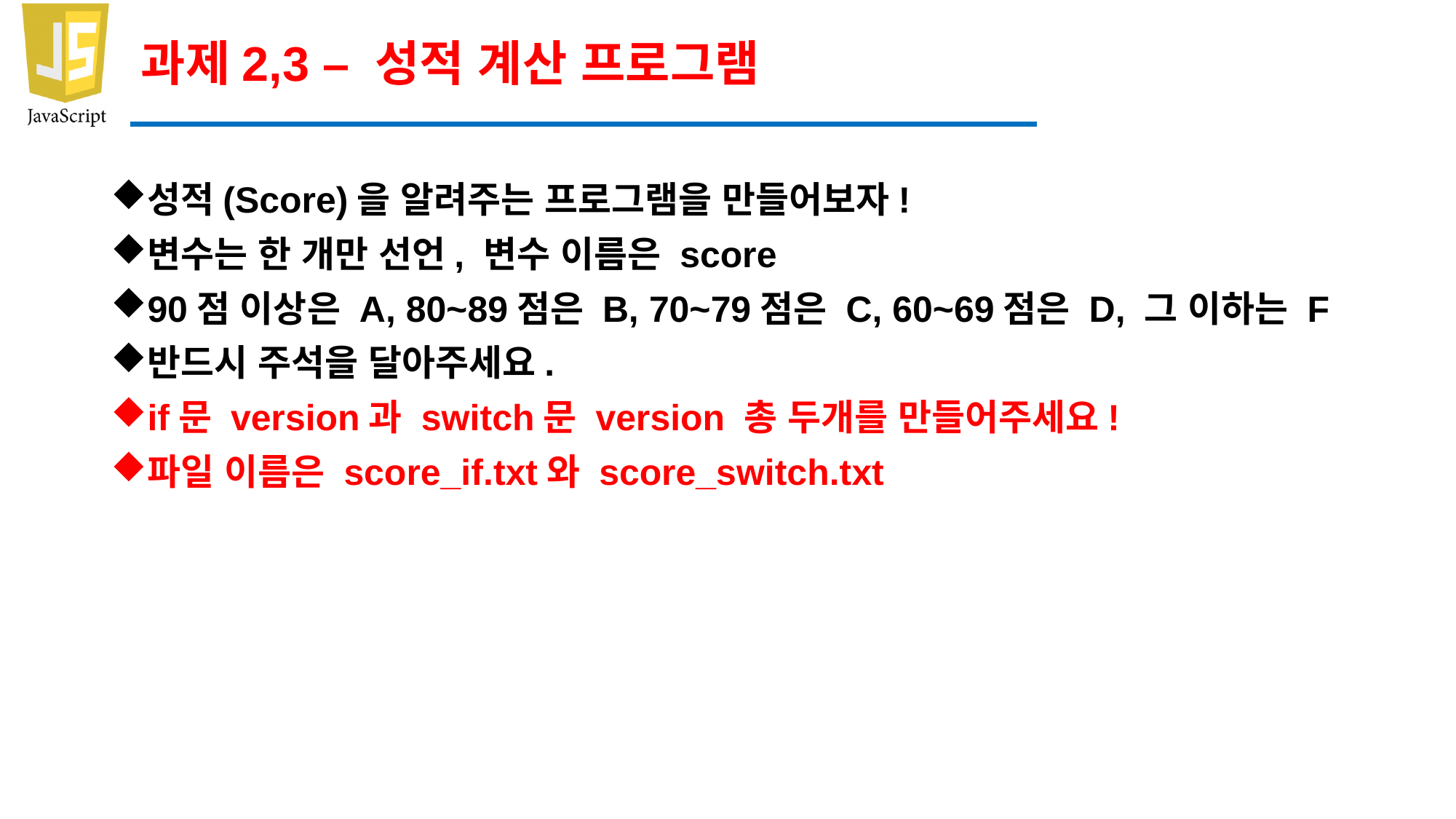

# 과제2,3 – 성적 계산 프로그램
성적(Score)을 알려주는 프로그램을 만들어보자!
변수는 한 개만 선언, 변수 이름은 score
90점 이상은 A, 80~89점은 B, 70~79점은 C, 60~69점은 D, 그 이하는 F
반드시 주석을 달아주세요.
if문 version과 switch문 version 총 두개를 만들어주세요!
파일 이름은 score_if.txt와 score_switch.txt